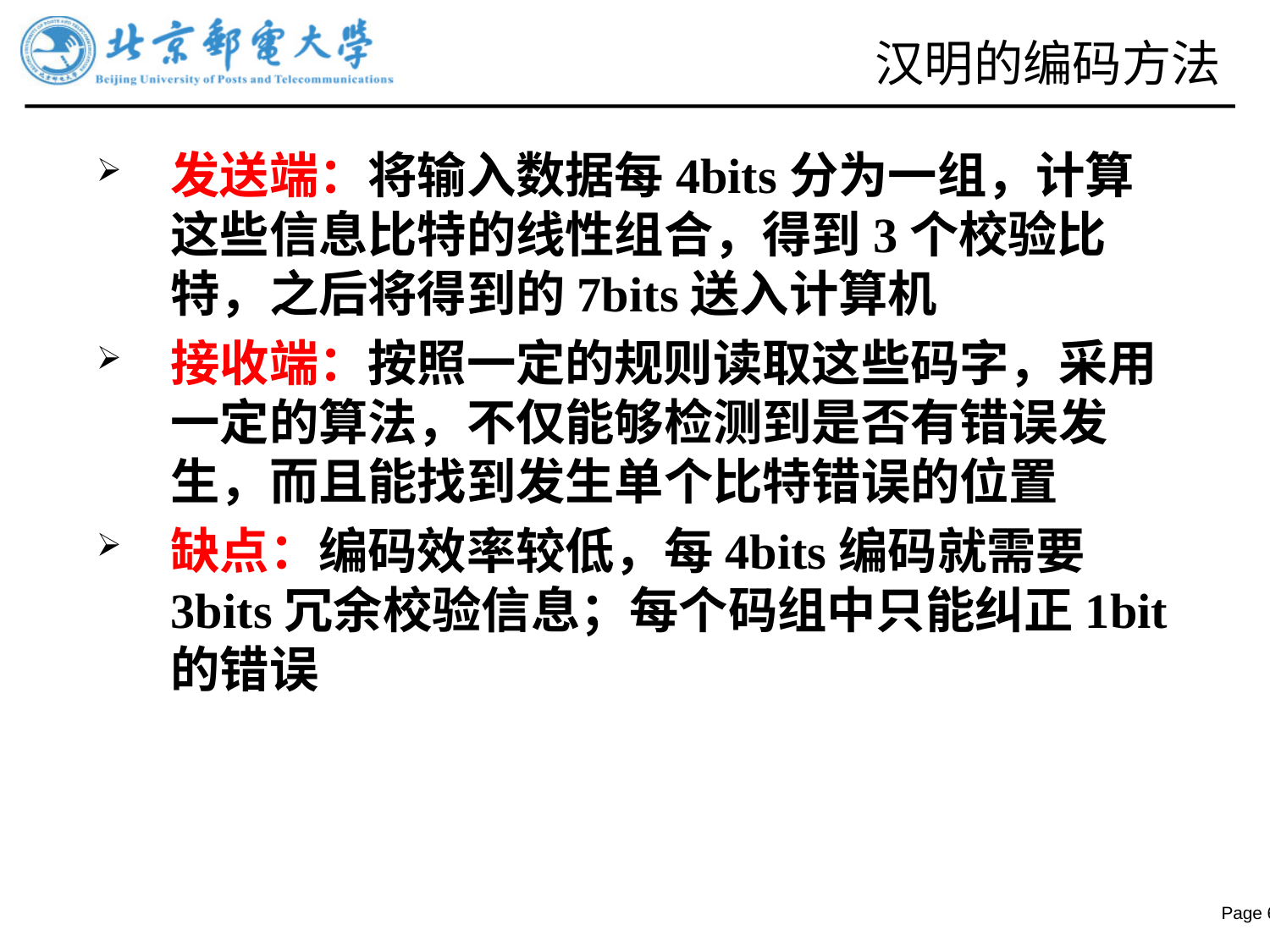

# 汉明的编码方法
发送端：将输入数据每4bits分为一组，计算这些信息比特的线性组合，得到3个校验比特，之后将得到的7bits送入计算机
接收端：按照一定的规则读取这些码字，采用一定的算法，不仅能够检测到是否有错误发生，而且能找到发生单个比特错误的位置
缺点：编码效率较低，每4bits编码就需要3bits冗余校验信息；每个码组中只能纠正1bit的错误